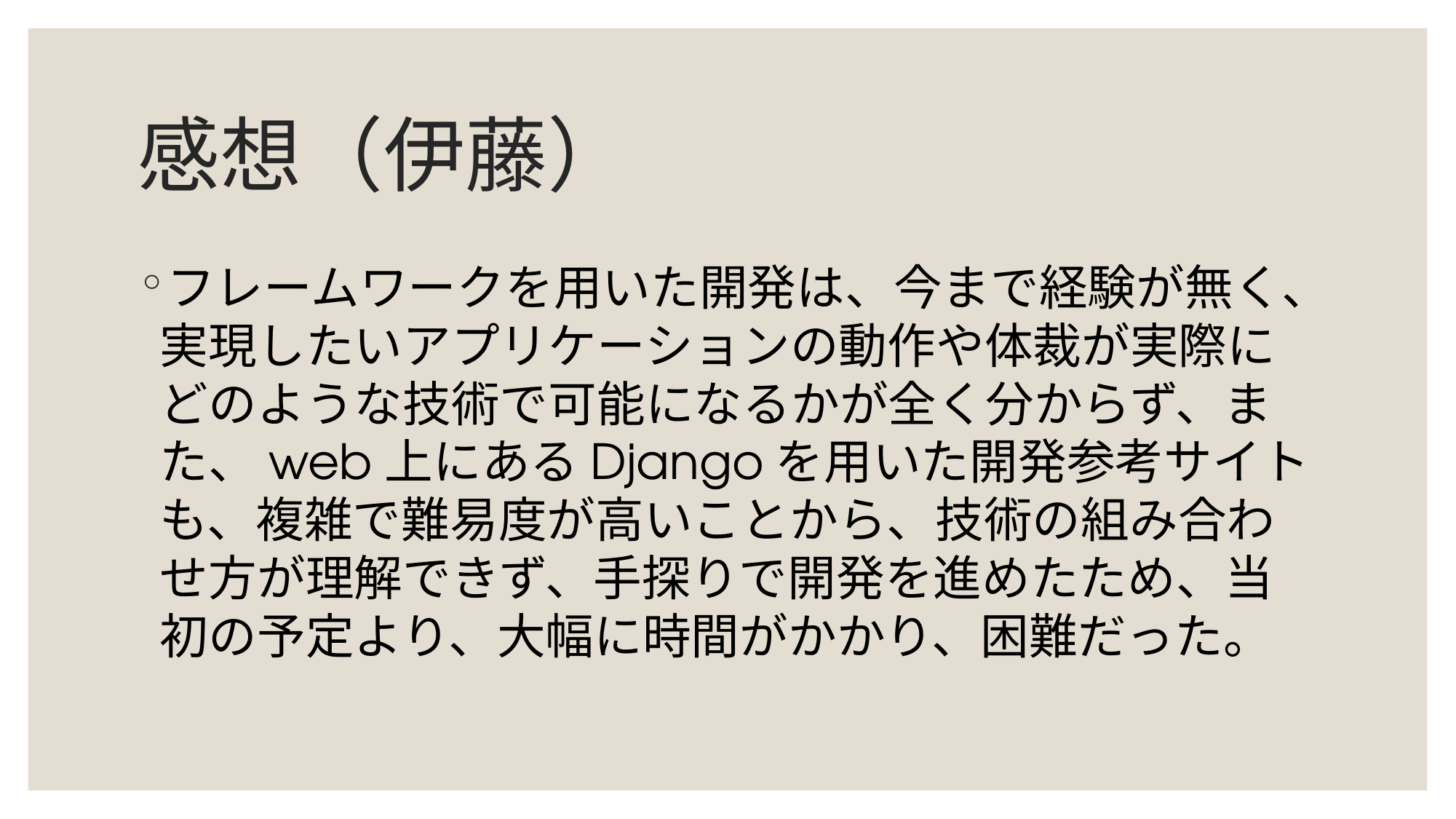

# 感想（伊藤）
フレームワークを用いた開発は、今まで経験が無く、実現したいアプリケーションの動作や体裁が実際にどのような技術で可能になるかが全く分からず、また、web上にあるDjangoを用いた開発参考サイトも、複雑で難易度が高いことから、技術の組み合わせ方が理解できず、手探りで開発を進めたため、当初の予定より、大幅に時間がかかり、困難だった。